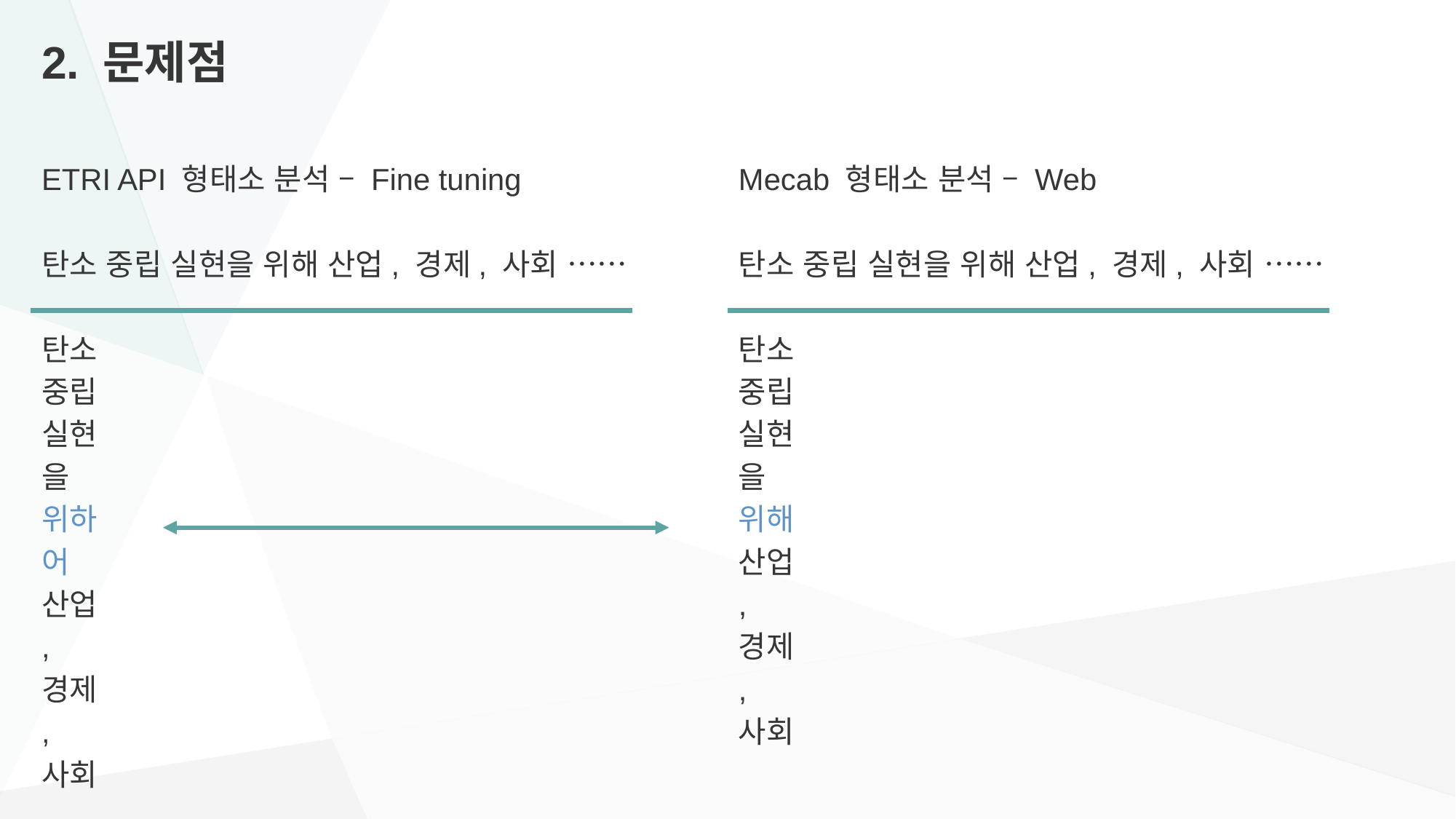

2. 문제점

ETRI API 형태소 분석 – Fine tuning

탄소 중립 실현을 위해 산업, 경제, 사회 ……

탄소
중립
실현
을
위하
어
산업
,
경제
,
사회

Mecab 형태소 분석 – Web

탄소 중립 실현을 위해 산업, 경제, 사회 ……

탄소
중립
실현
을
위해
산업
,
경제
,
사회